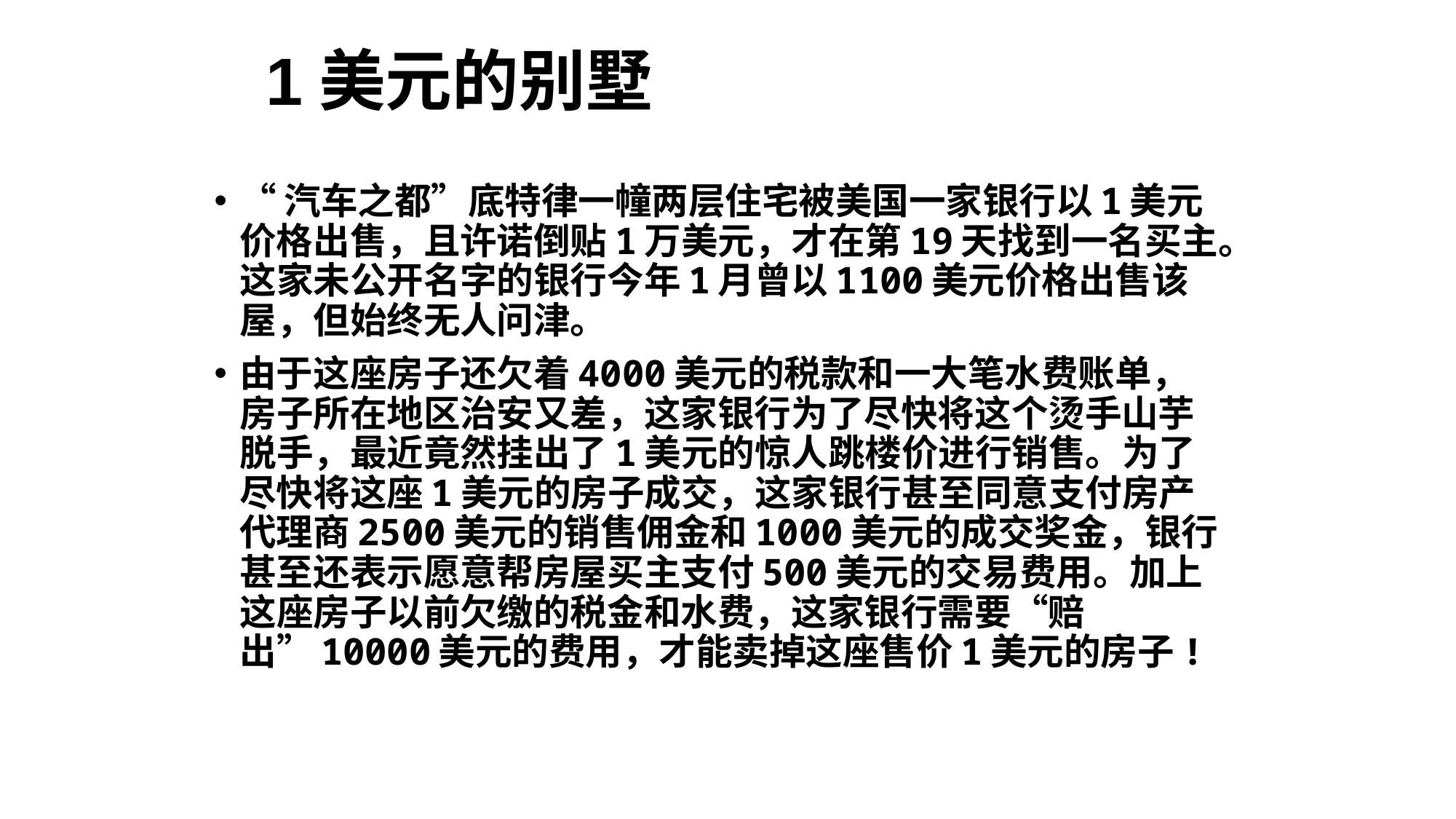

# 1美元的别墅
“汽车之都”底特律一幢两层住宅被美国一家银行以1美元价格出售，且许诺倒贴1万美元，才在第19天找到一名买主。这家未公开名字的银行今年1月曾以1100美元价格出售该屋，但始终无人问津。
由于这座房子还欠着4000美元的税款和一大笔水费账单，房子所在地区治安又差，这家银行为了尽快将这个烫手山芋脱手，最近竟然挂出了1美元的惊人跳楼价进行销售。为了尽快将这座1美元的房子成交，这家银行甚至同意支付房产代理商2500美元的销售佣金和1000美元的成交奖金，银行甚至还表示愿意帮房屋买主支付500美元的交易费用。加上这座房子以前欠缴的税金和水费，这家银行需要“赔出”10000美元的费用，才能卖掉这座售价1美元的房子!